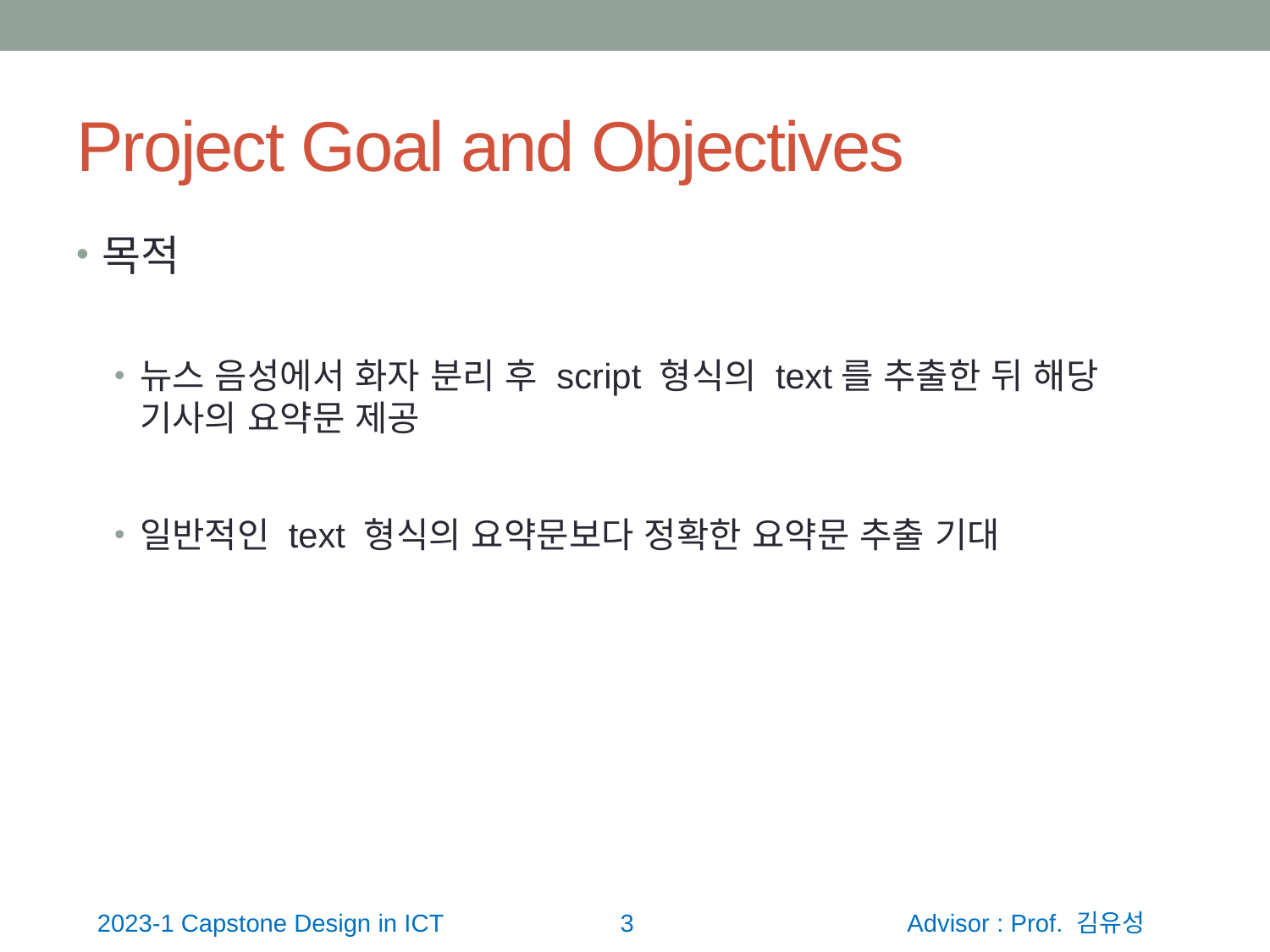

# Project Goal and Objectives
목적

뉴스 음성에서 화자 분리 후 script 형식의 text를 추출한 뒤 해당 기사의 요약문 제공

일반적인 text 형식의 요약문보다 정확한 요약문 추출 기대